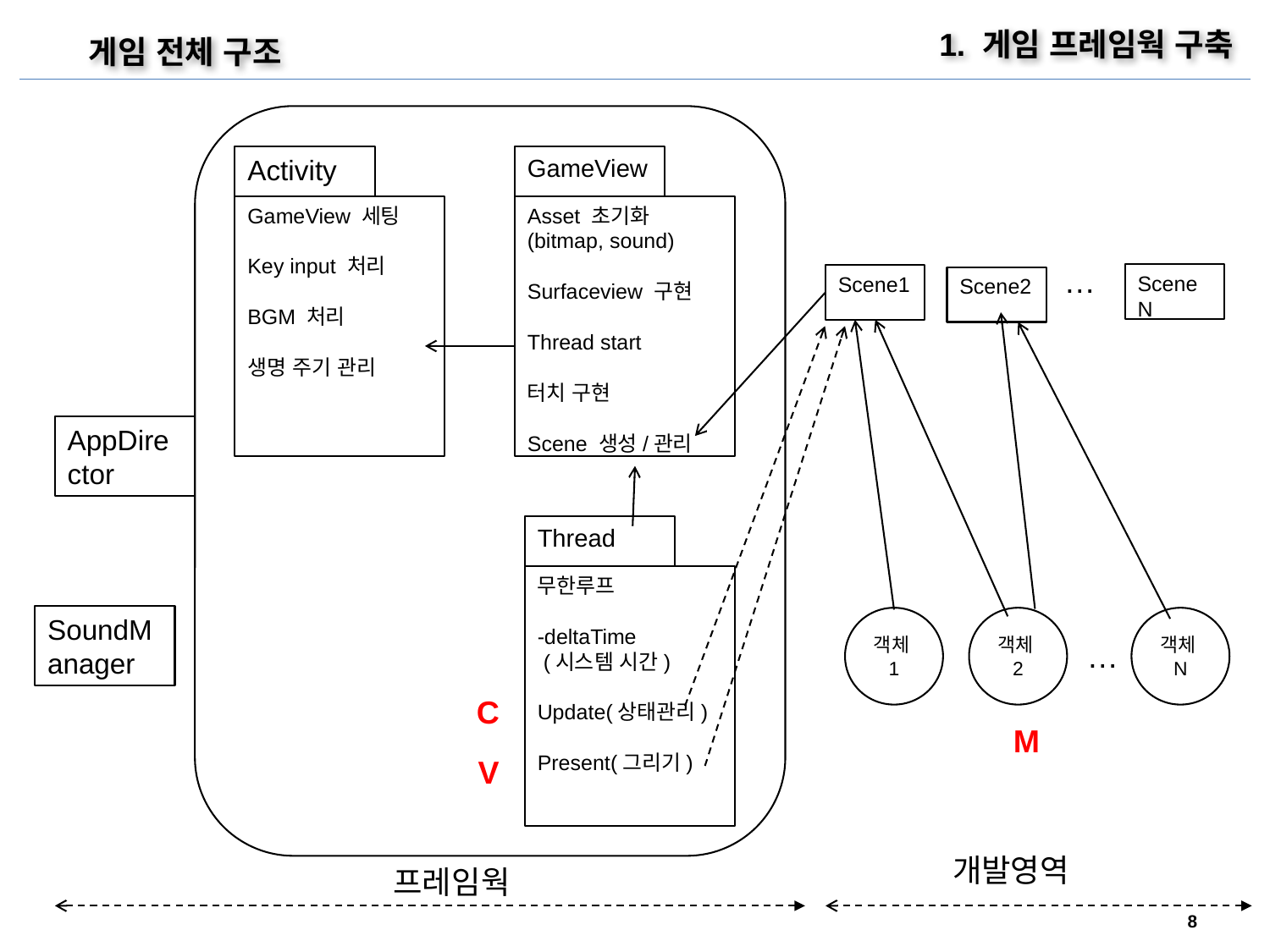

1. 게임 프레임웍 구축
게임 전체 구조

Activity
GameView
GameView 세팅

Key input 처리

BGM 처리

생명 주기 관리
Asset 초기화
(bitmap, sound)

Surfaceview 구현

Thread start

터치 구현

Scene 생성/관리

…
SceneN
Scene1
Scene2
AppDirector
Thread
무한루프

-deltaTime
 (시스템 시간)

Update(상태관리)

Present(그리기)
SoundManager
객체N
객체2
객체1
…
C
M
V
개발영역
프레임웍